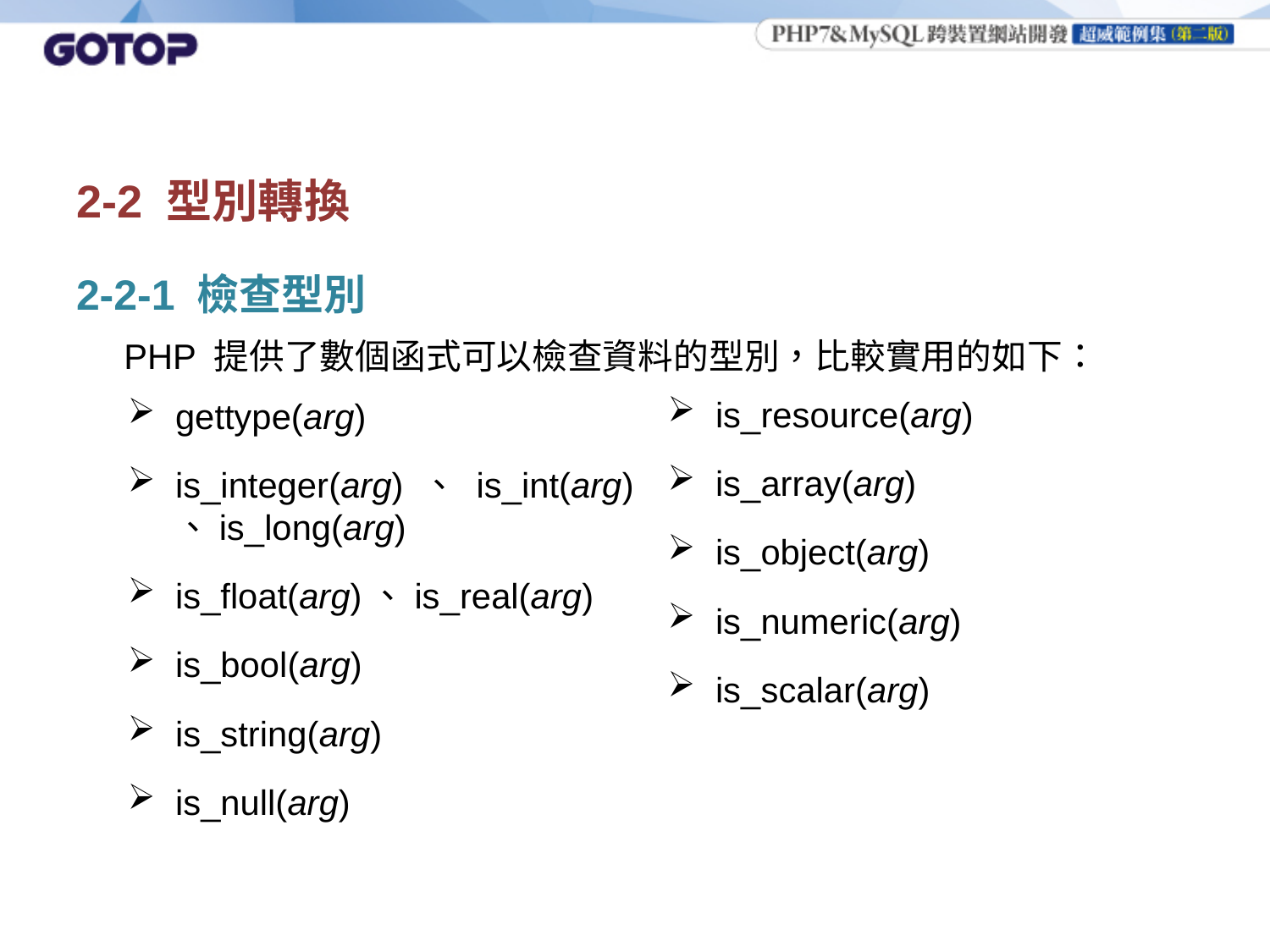

# 2-2 型別轉換
2-2-1 檢查型別
	PHP 提供了數個函式可以檢查資料的型別，比較實用的如下：
is_resource(arg)
is_array(arg)
is_object(arg)
is_numeric(arg)
is_scalar(arg)
gettype(arg)
is_integer(arg)、is_int(arg)、is_long(arg)
is_float(arg)、is_real(arg)
is_bool(arg)
is_string(arg)
is_null(arg)